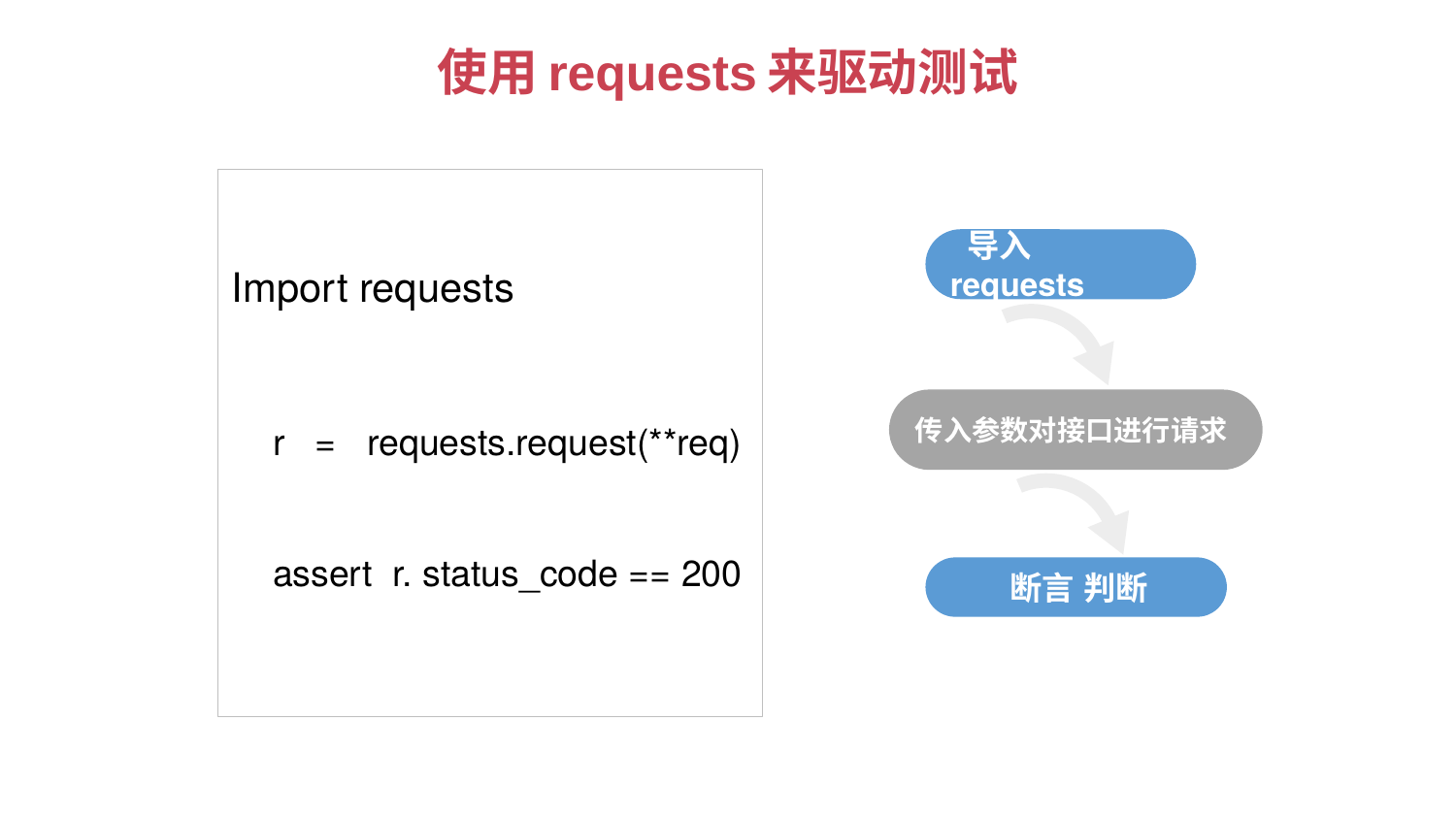

# 使用requests来驱动测试

Import requests

    r   =   requests.request(**req)

    assert  r. status_code == 200

 导入requests

传入参数对接口进行请求

      断言 判断